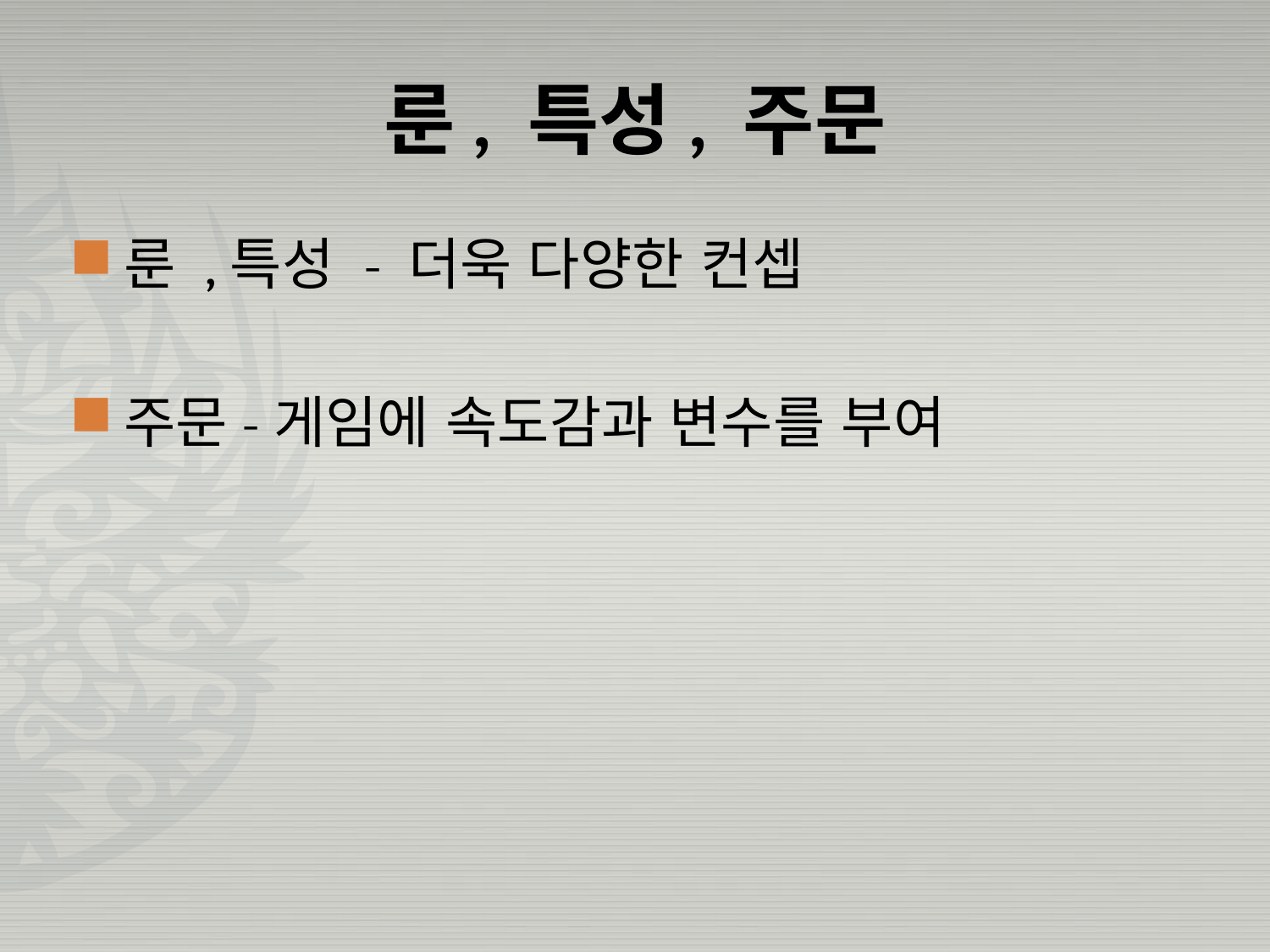

# 룬, 특성, 주문
룬 ,특성 - 더욱 다양한 컨셉

주문-게임에 속도감과 변수를 부여